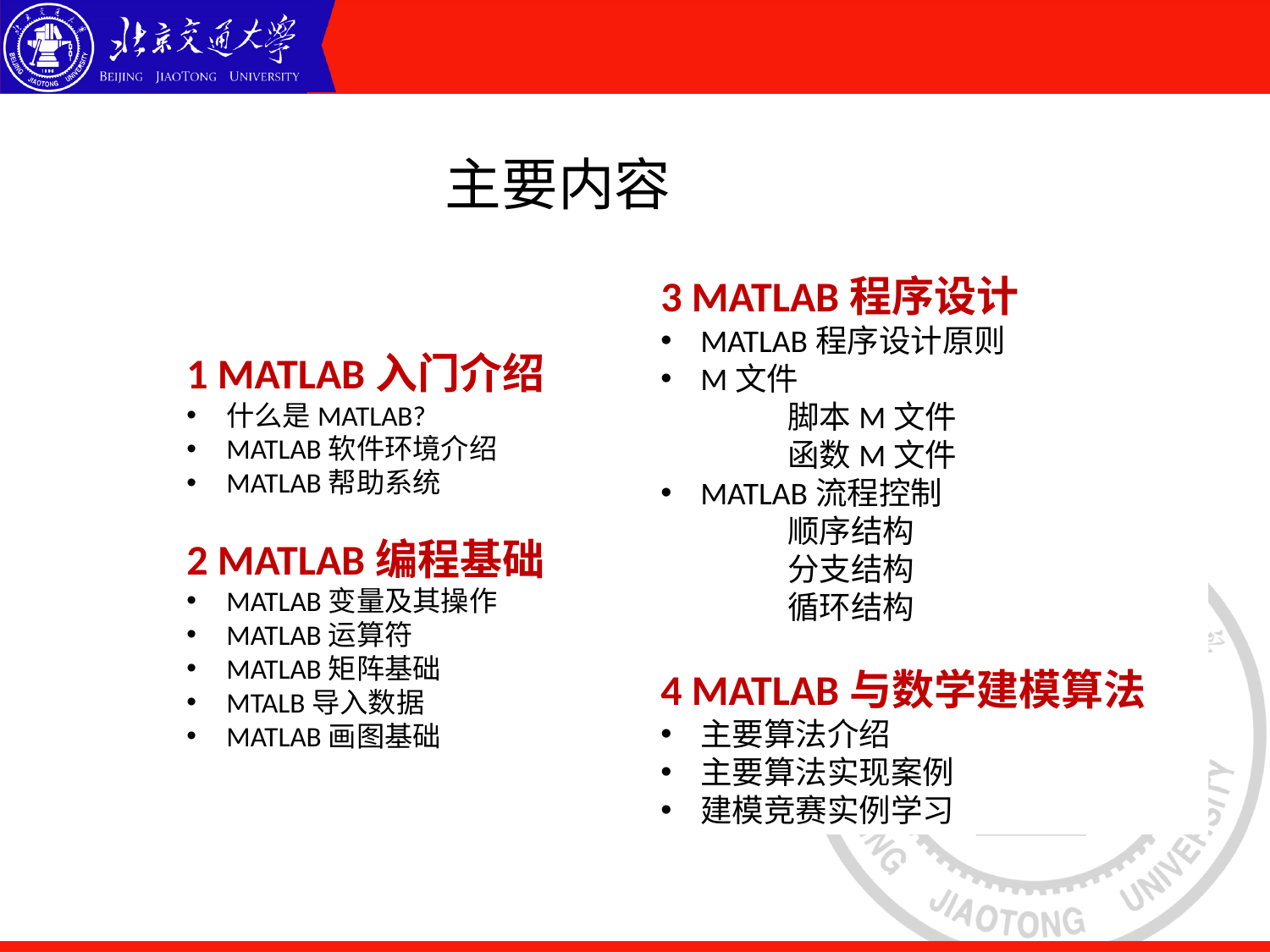

主要内容
3 MATLAB程序设计
MATLAB程序设计原则
M文件
	脚本M文件
	函数M文件
MATLAB流程控制
	顺序结构
	分支结构
	循环结构

4 MATLAB与数学建模算法
主要算法介绍
主要算法实现案例
建模竞赛实例学习
1 MATLAB入门介绍
什么是MATLAB?
MATLAB软件环境介绍
MATLAB帮助系统

2 MATLAB编程基础
MATLAB变量及其操作
MATLAB运算符
MATLAB矩阵基础
MTALB导入数据
MATLAB画图基础